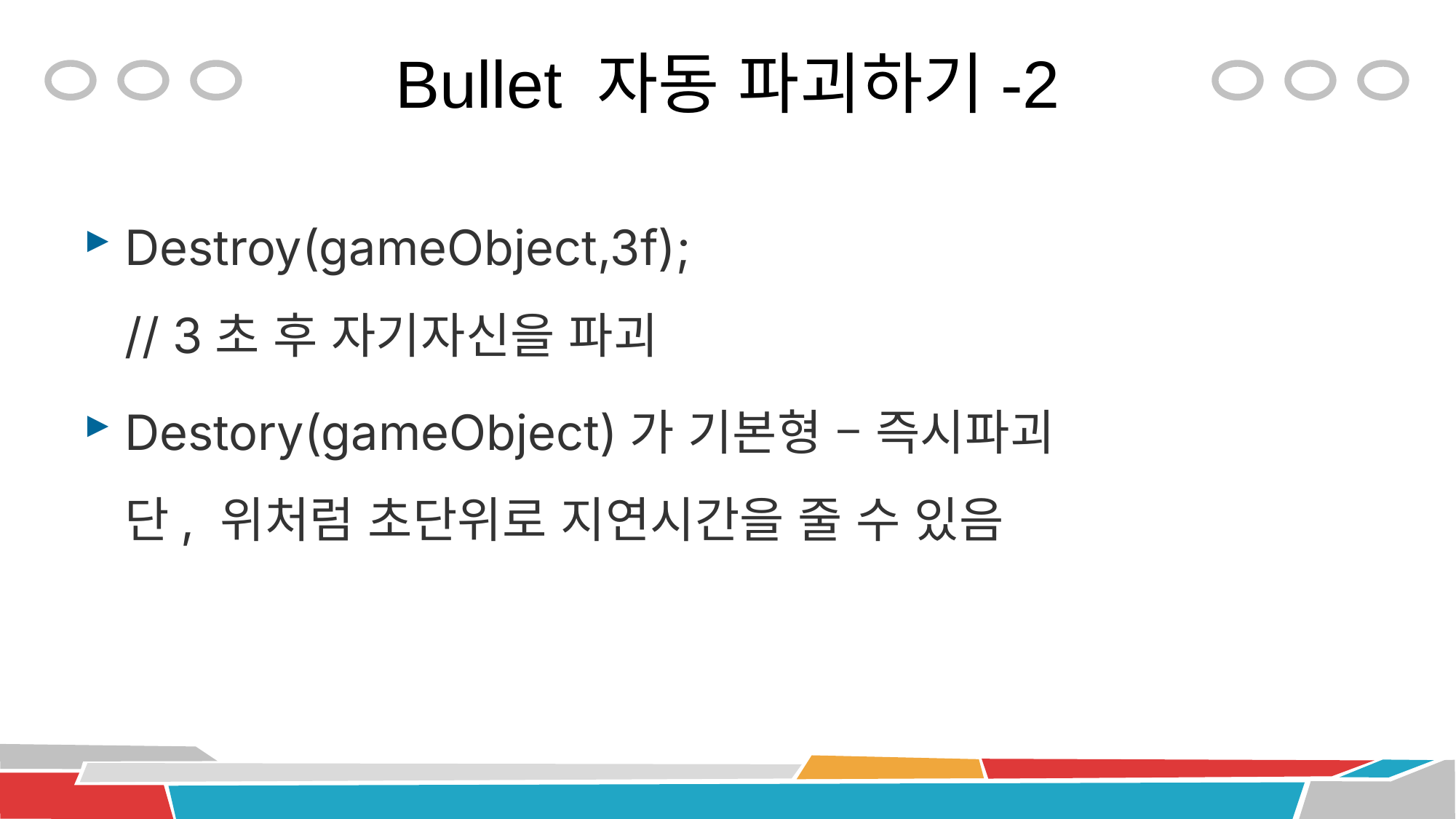

# Bullet 자동 파괴하기-2
Destroy(gameObject,3f);
// 3초 후 자기자신을 파괴
Destory(gameObject)가 기본형 – 즉시파괴
단, 위처럼 초단위로 지연시간을 줄 수 있음